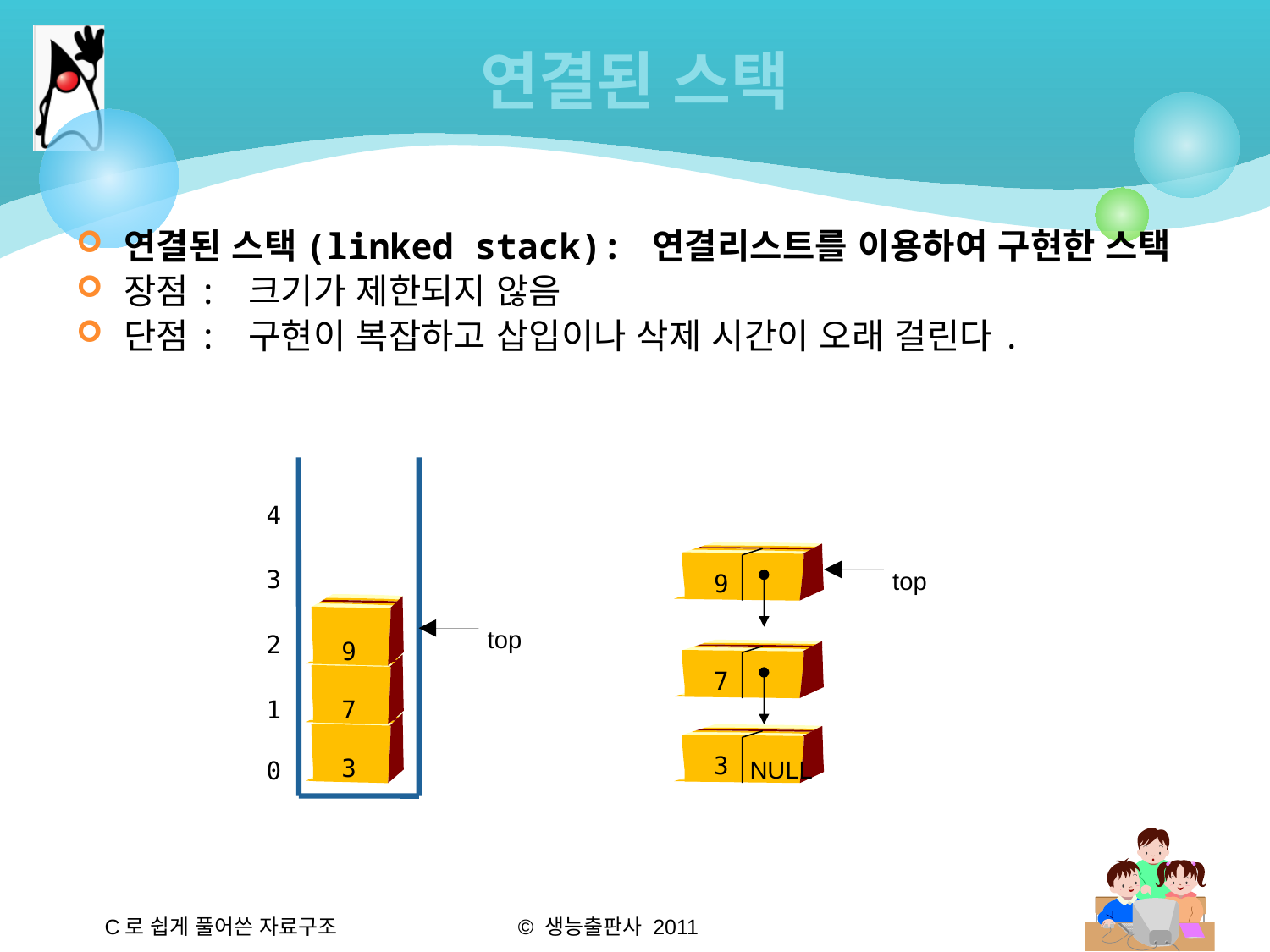

# 연결된 스택
연결된 스택(linked stack): 연결리스트를 이용하여 구현한 스택
장점: 크기가 제한되지 않음
단점: 구현이 복잡하고 삽입이나 삭제 시간이 오래 걸린다.

4

9
3
top

top
2

9

7

1
7

3
3
NULL
0